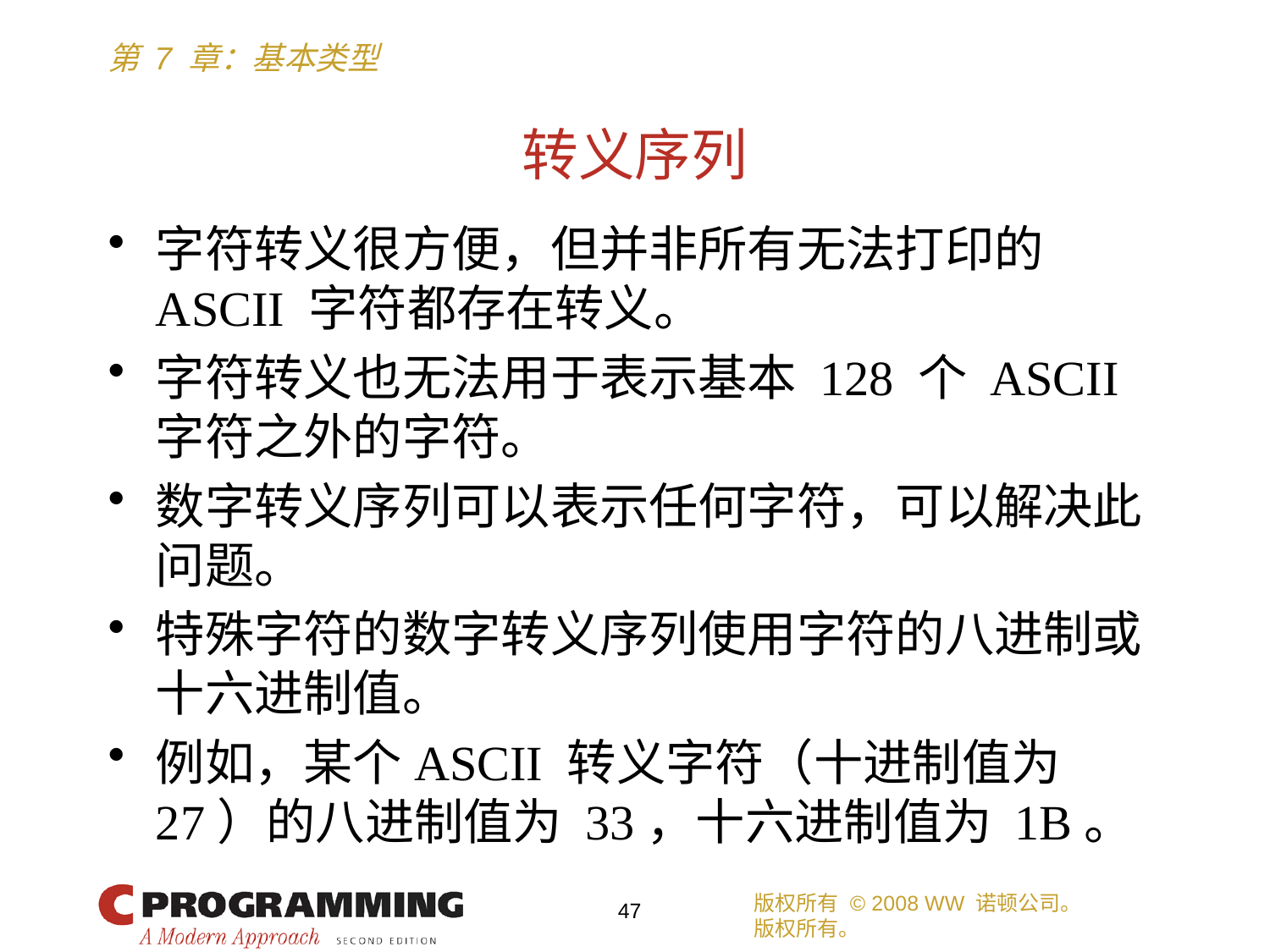

# 转义序列
字符转义很方便，但并非所有无法打印的 ASCII 字符都存在转义。
字符转义也无法用于表示基本 128 个 ASCII 字符之外的字符。
数字转义序列可以表示任何字符，可以解决此问题。
特殊字符的数字转义序列使用字符的八进制或十六进制值。
例如，某个ASCII 转义字符（十进制值为27）的八进制值为 33，十六进制值为 1B。
版权所有 © 2008 WW 诺顿公司。
版权所有。
47